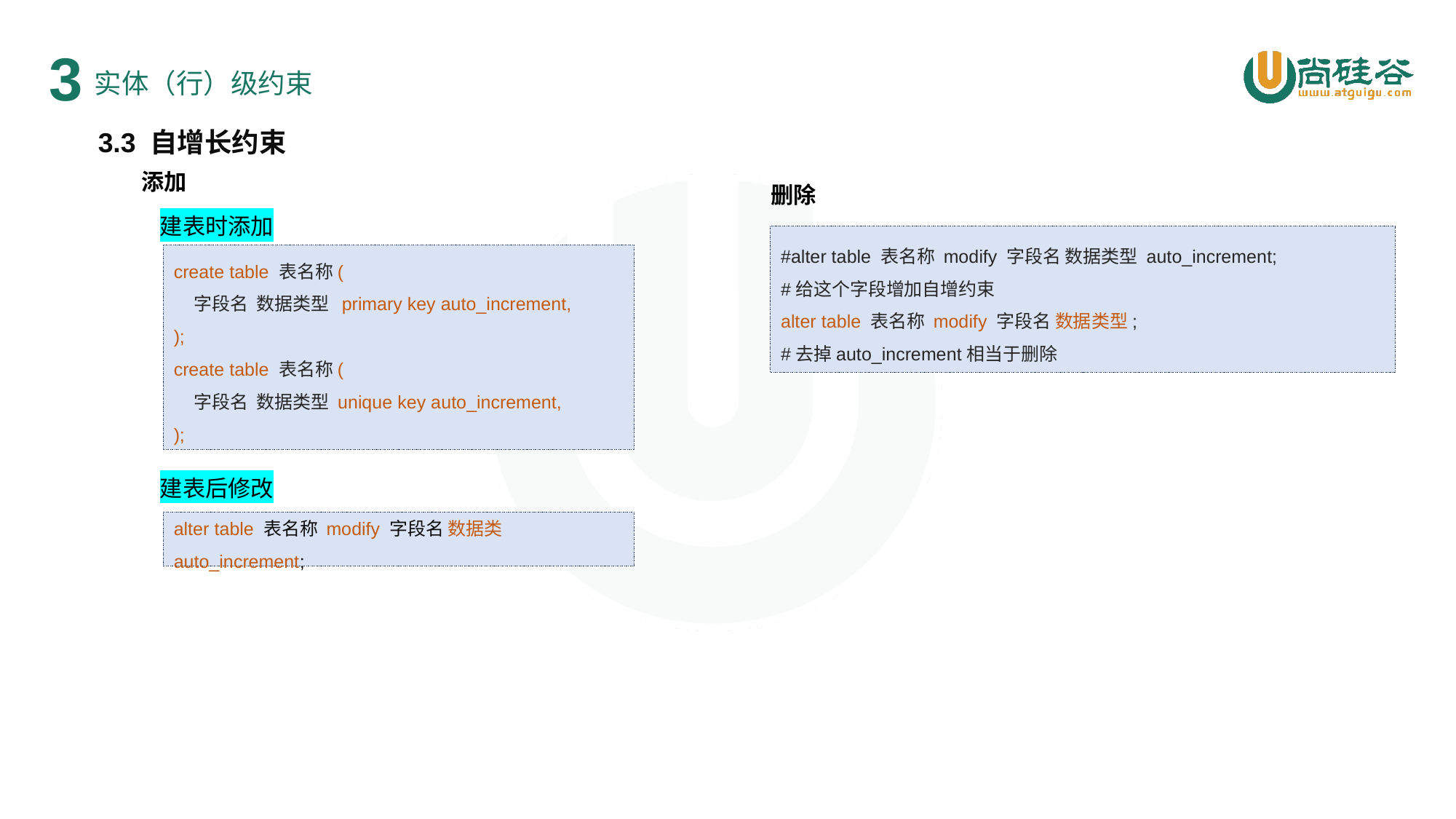

3
实体（行）级约束
3.3 自增长约束
添加
删除
建表时添加
#alter table 表名称 modify 字段名 数据类型 auto_increment;
#给这个字段增加自增约束
alter table 表名称 modify 字段名 数据类型;
#去掉auto_increment相当于删除
create table 表名称(
    字段名  数据类型  primary key auto_increment,
);
create table 表名称(
    字段名  数据类型 unique key auto_increment,
);
建表后修改
alter table 表名称 modify 字段名 数据类 auto_increment;